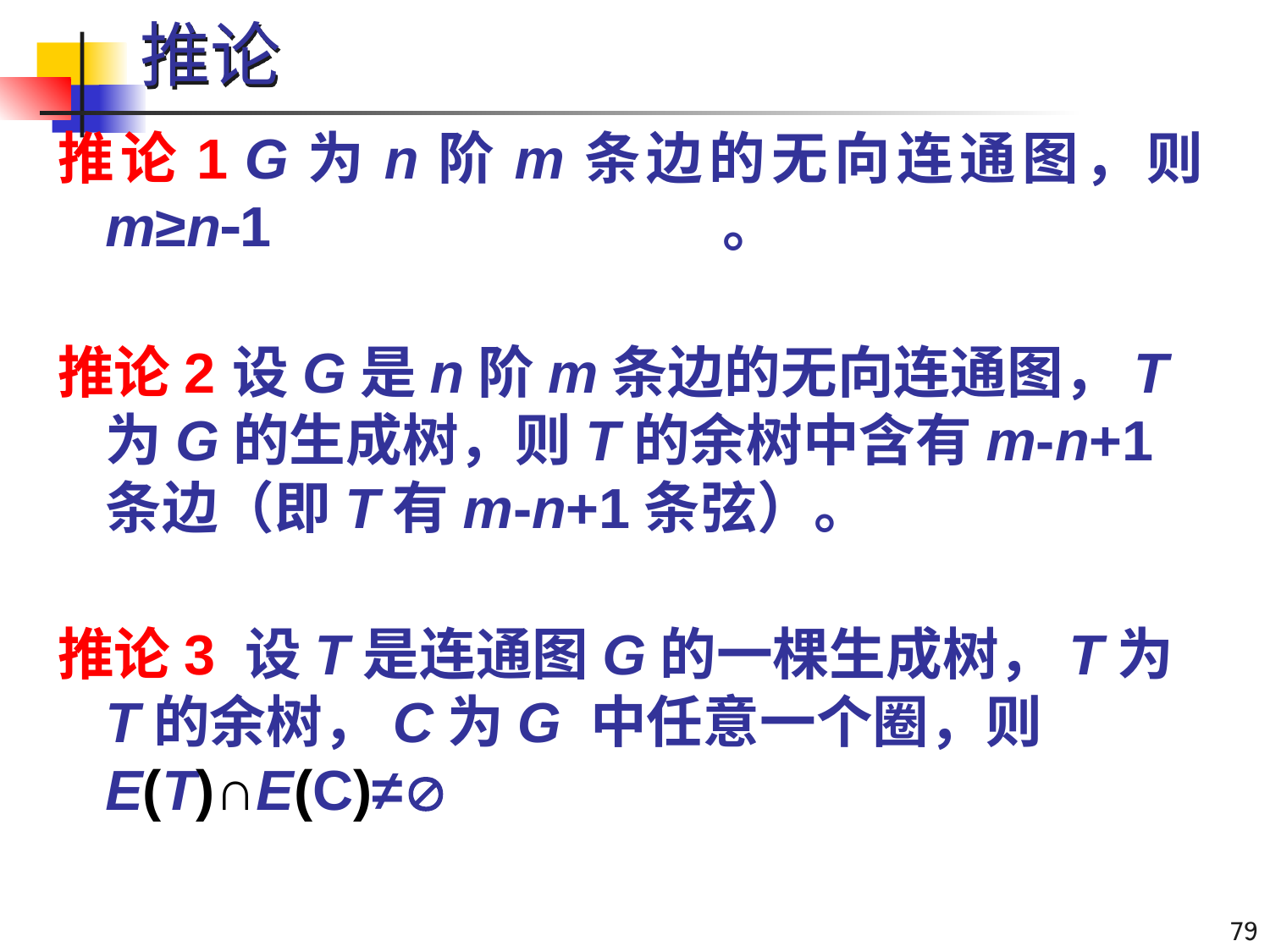

# 推论
推论1	G为n阶m条边的无向连通图，则m≥n−1。
推论2 	设G是n阶m条边的无向连通图，T为G的生成树，则T的余树中含有m-n+1条边（即T有m-n+1条弦）。
推论3 设T是连通图G的一棵生成树，T为T的余树，C为G 中任意一个圈，则E(T)∩E(C)≠∅
79